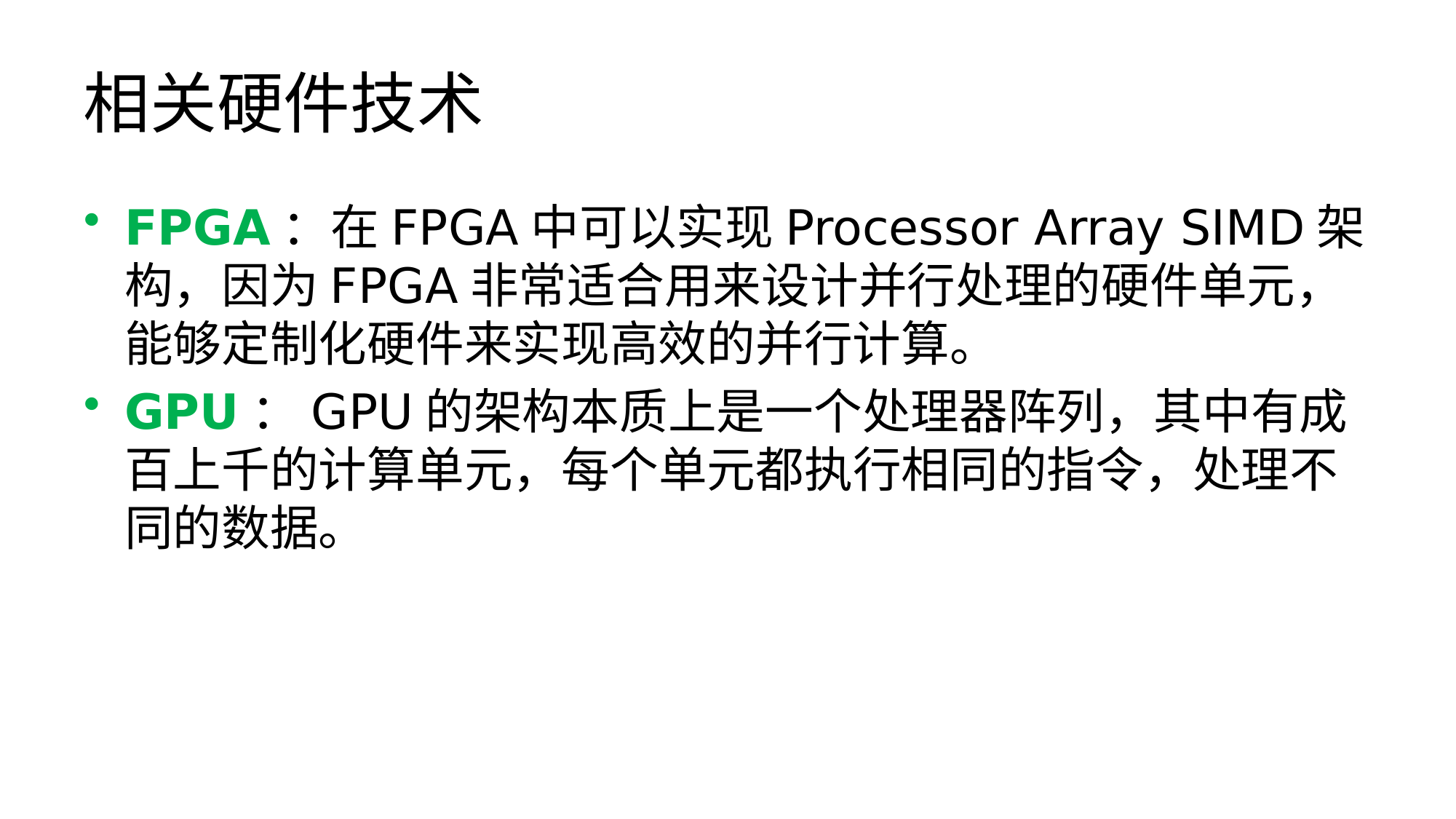

# 相关硬件技术
FPGA：在FPGA中可以实现Processor Array SIMD架构，因为FPGA非常适合用来设计并行处理的硬件单元，能够定制化硬件来实现高效的并行计算。
GPU：GPU的架构本质上是一个处理器阵列，其中有成百上千的计算单元，每个单元都执行相同的指令，处理不同的数据。
19